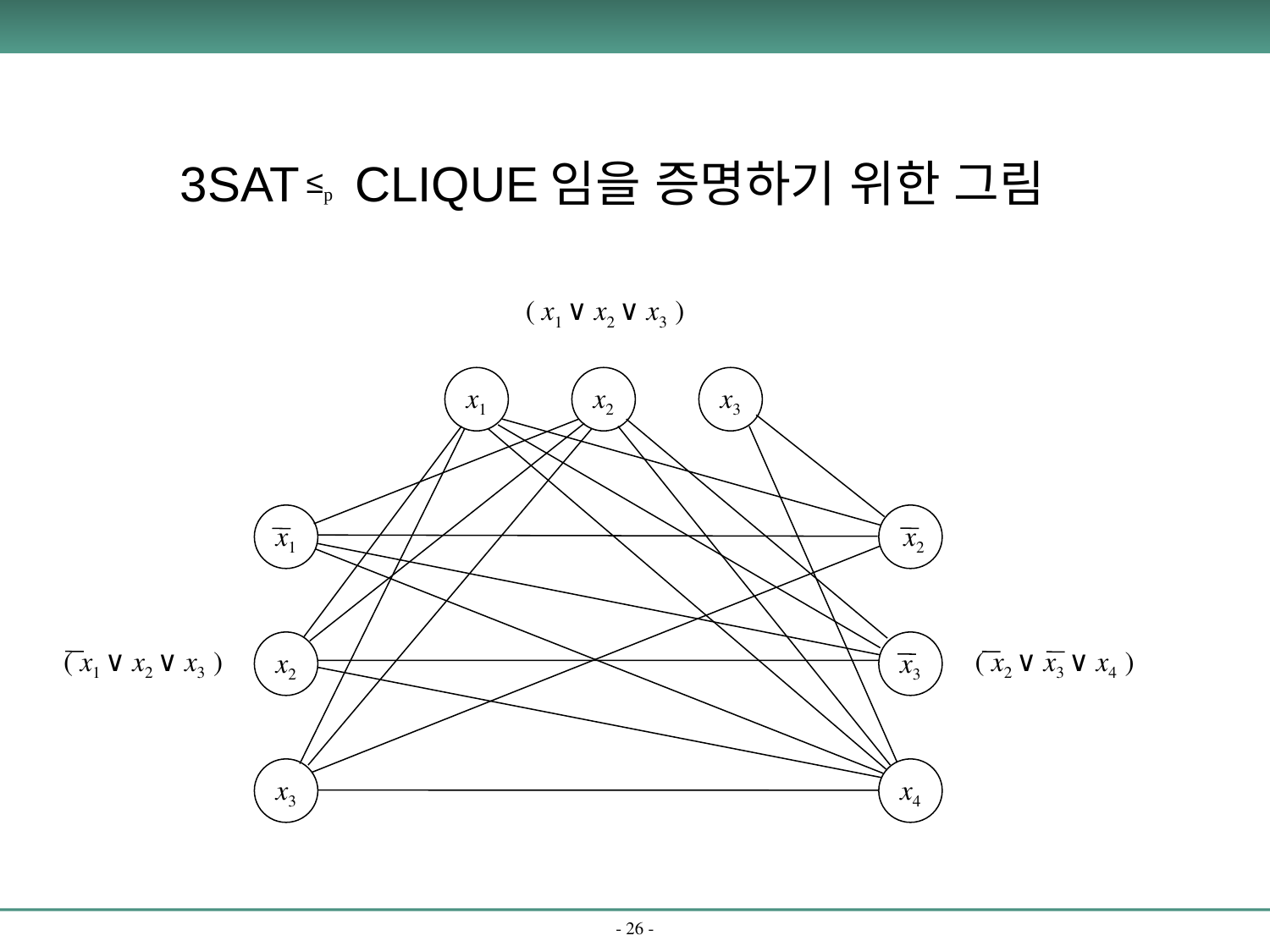

3SAT    CLIQUE임을 증명하기 위한 그림
≤p
 ( x1 ∨ x2 ∨ x3  )
x1
x2
x3

x1
 x2

x2
x3
 ( x1 ∨ x2 ∨ x3  )

 ( x2 ∨ x3 ∨ x4  )

x3
x4